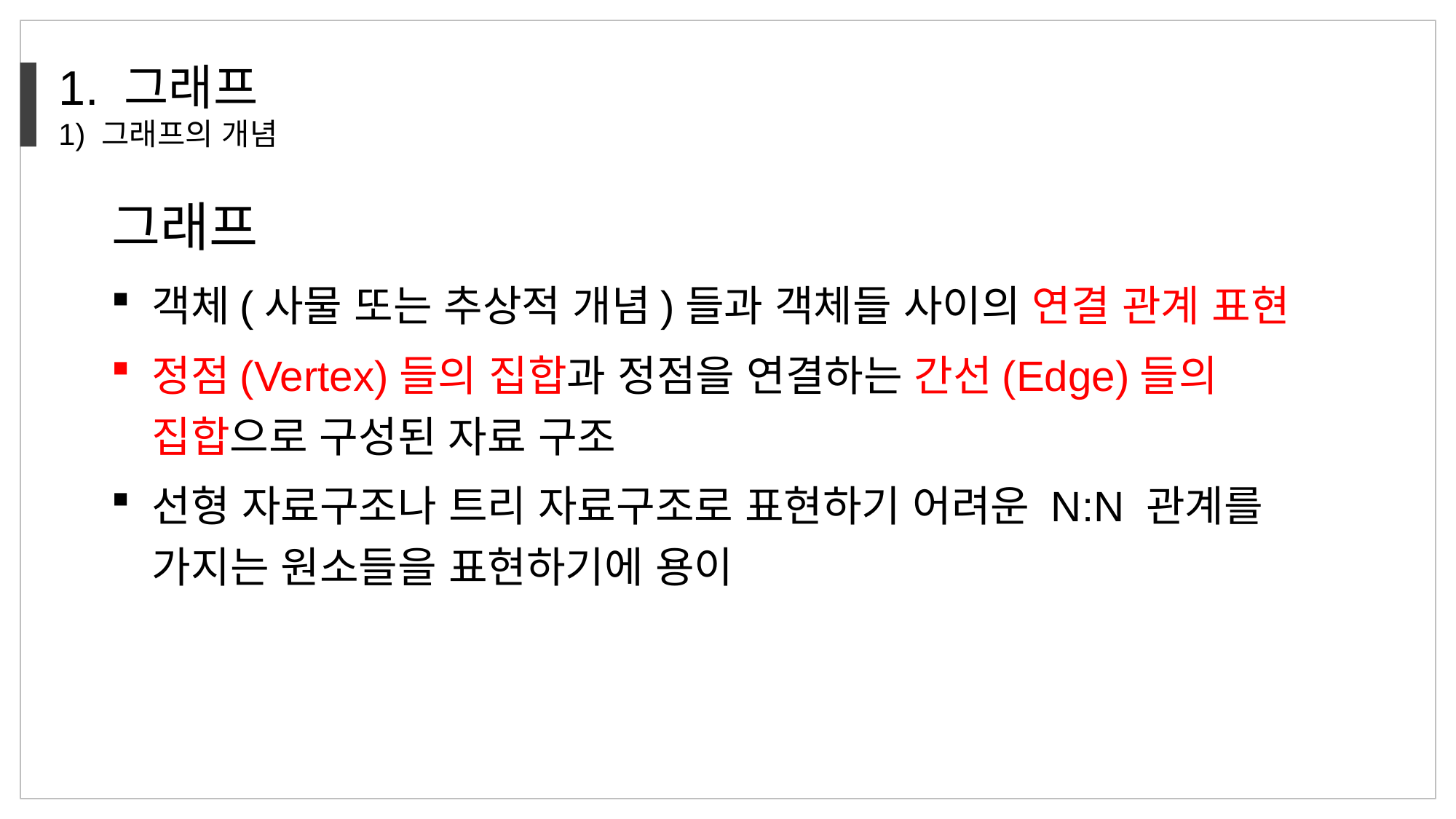

1. 그래프
1) 그래프의 개념

그래프
객체(사물 또는 추상적 개념)들과 객체들 사이의 연결 관계 표현
정점(Vertex)들의 집합과 정점을 연결하는 간선(Edge)들의 집합으로 구성된 자료 구조
선형 자료구조나 트리 자료구조로 표현하기 어려운 N:N 관계를 가지는 원소들을 표현하기에 용이